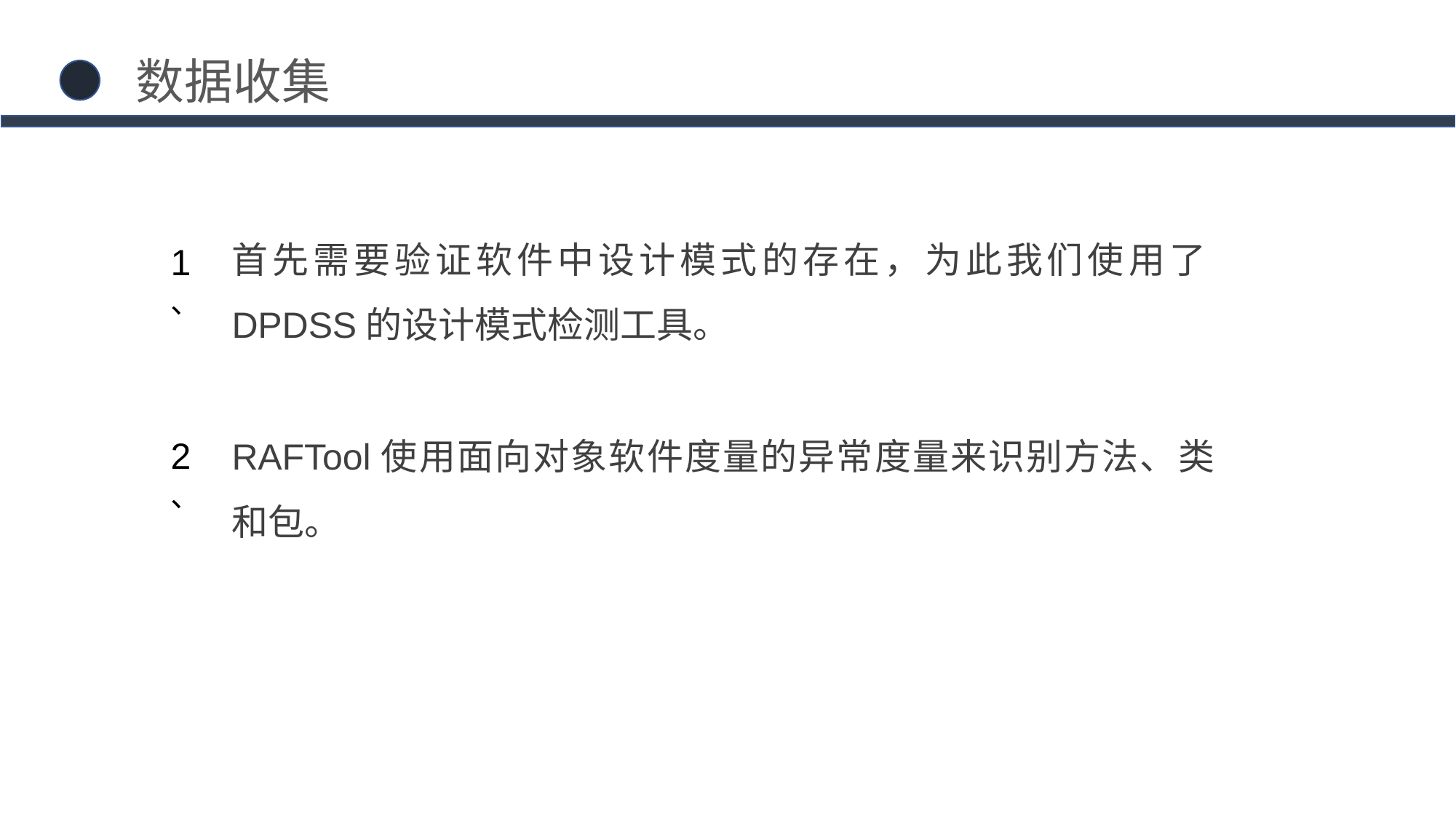

数据收集

首先需要验证软件中设计模式的存在，为此我们使用了DPDSS的设计模式检测工具。

RAFTool使用面向对象软件度量的异常度量来识别方法、类和包。
1、
2、